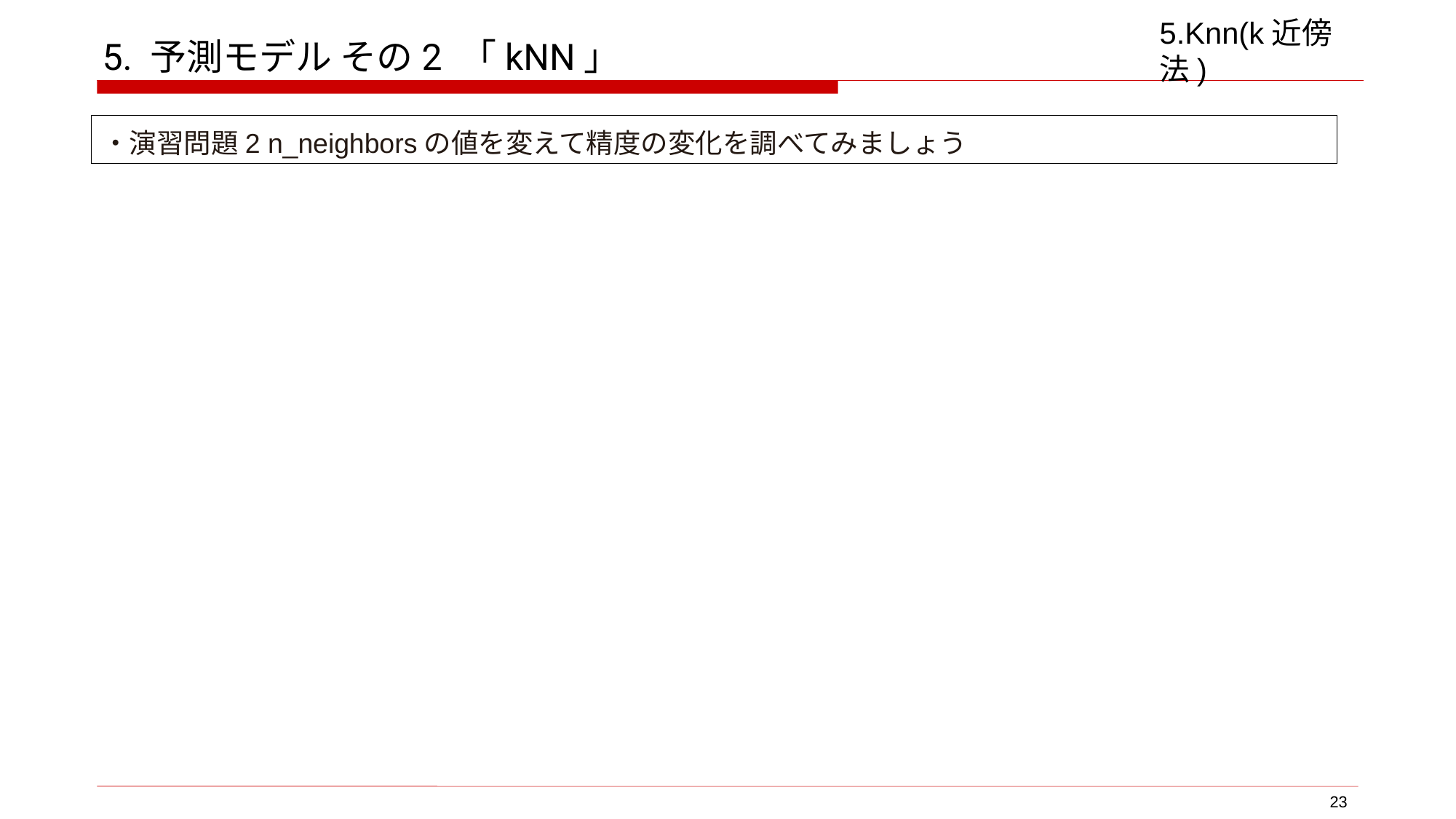

5.Knn(k近傍法)
# 5. 予測モデル その2 「kNN」

・演習問題2 n_neighborsの値を変えて精度の変化を調べてみましょう
23